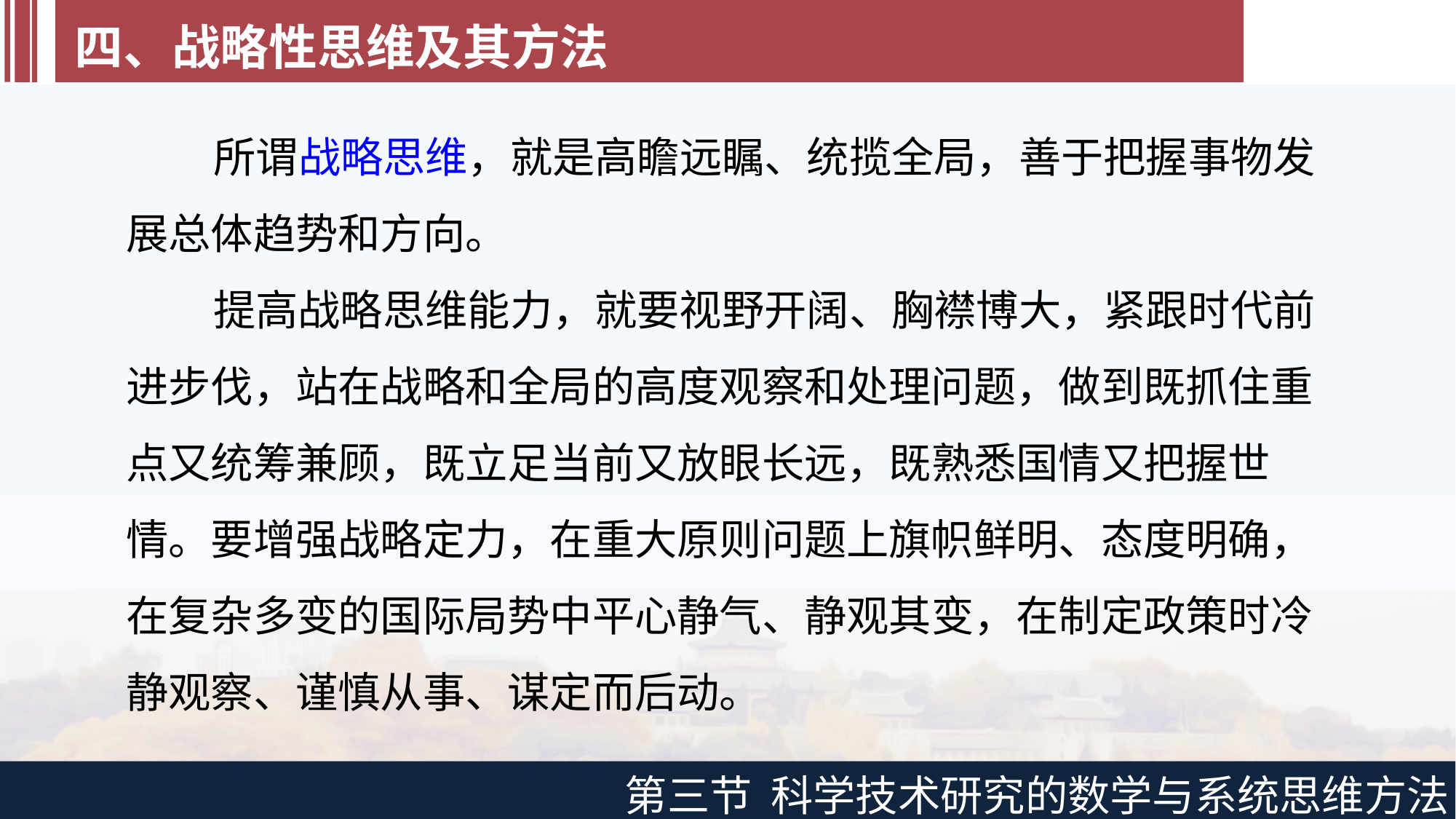

四、战略性思维及其方法
所谓战略思维，就是高瞻远瞩、统揽全局，善于把握事物发展总体趋势和方向。
提高战略思维能力，就要视野开阔、胸襟博大，紧跟时代前进步伐，站在战略和全局的高度观察和处理问题，做到既抓住重点又统筹兼顾，既立足当前又放眼长远，既熟悉国情又把握世情。要增强战略定力，在重大原则问题上旗帜鲜明、态度明确，在复杂多变的国际局势中平心静气、静观其变，在制定政策时冷静观察、谨慎从事、谋定而后动。
第三节  科学技术研究的数学与系统思维方法